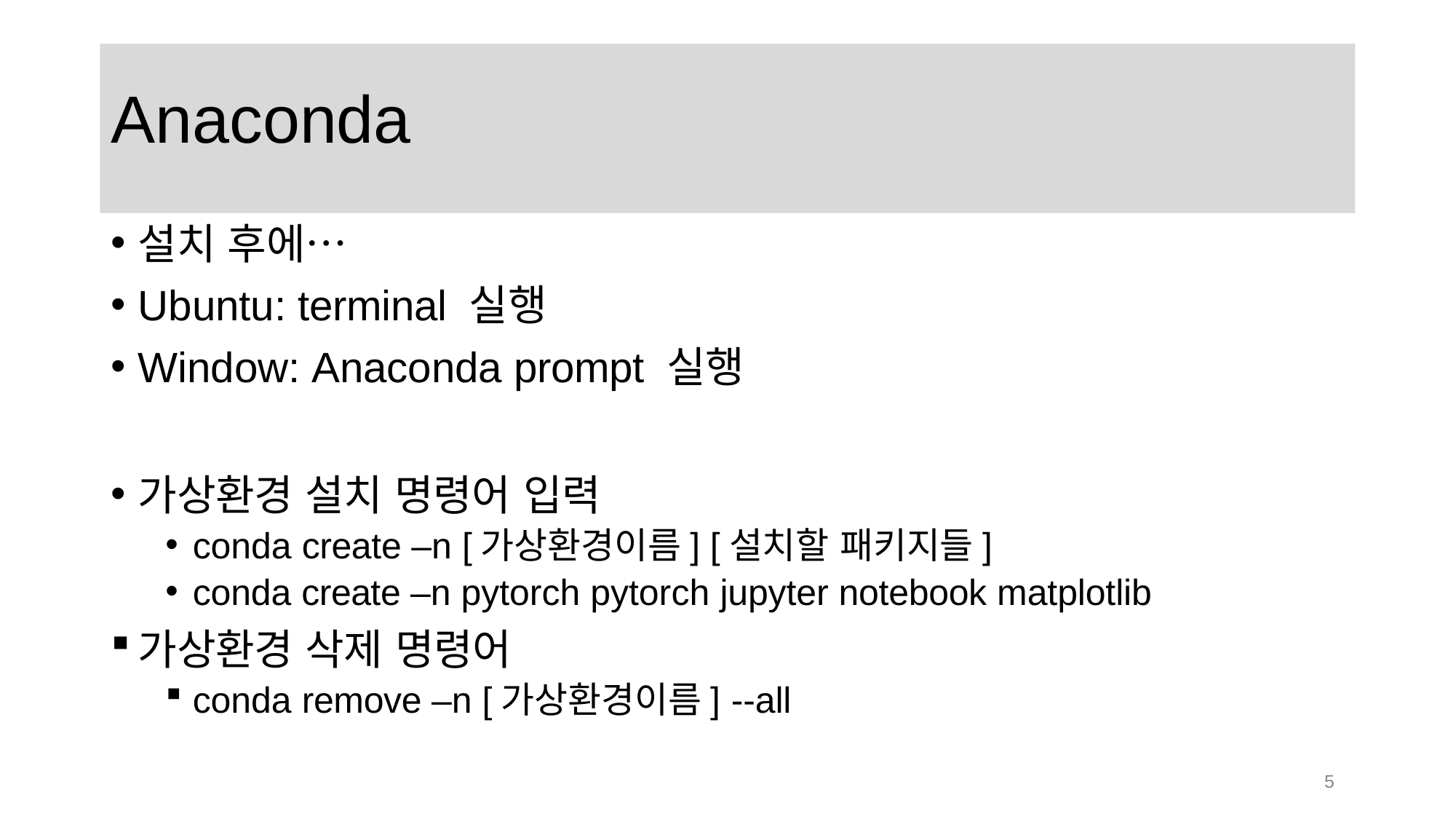

# Anaconda
설치 후에…
Ubuntu: terminal 실행
Window: Anaconda prompt 실행

가상환경 설치 명령어 입력
conda create –n [가상환경이름] [설치할 패키지들]
conda create –n pytorch pytorch jupyter notebook matplotlib
가상환경 삭제 명령어
conda remove –n [가상환경이름] --all
5